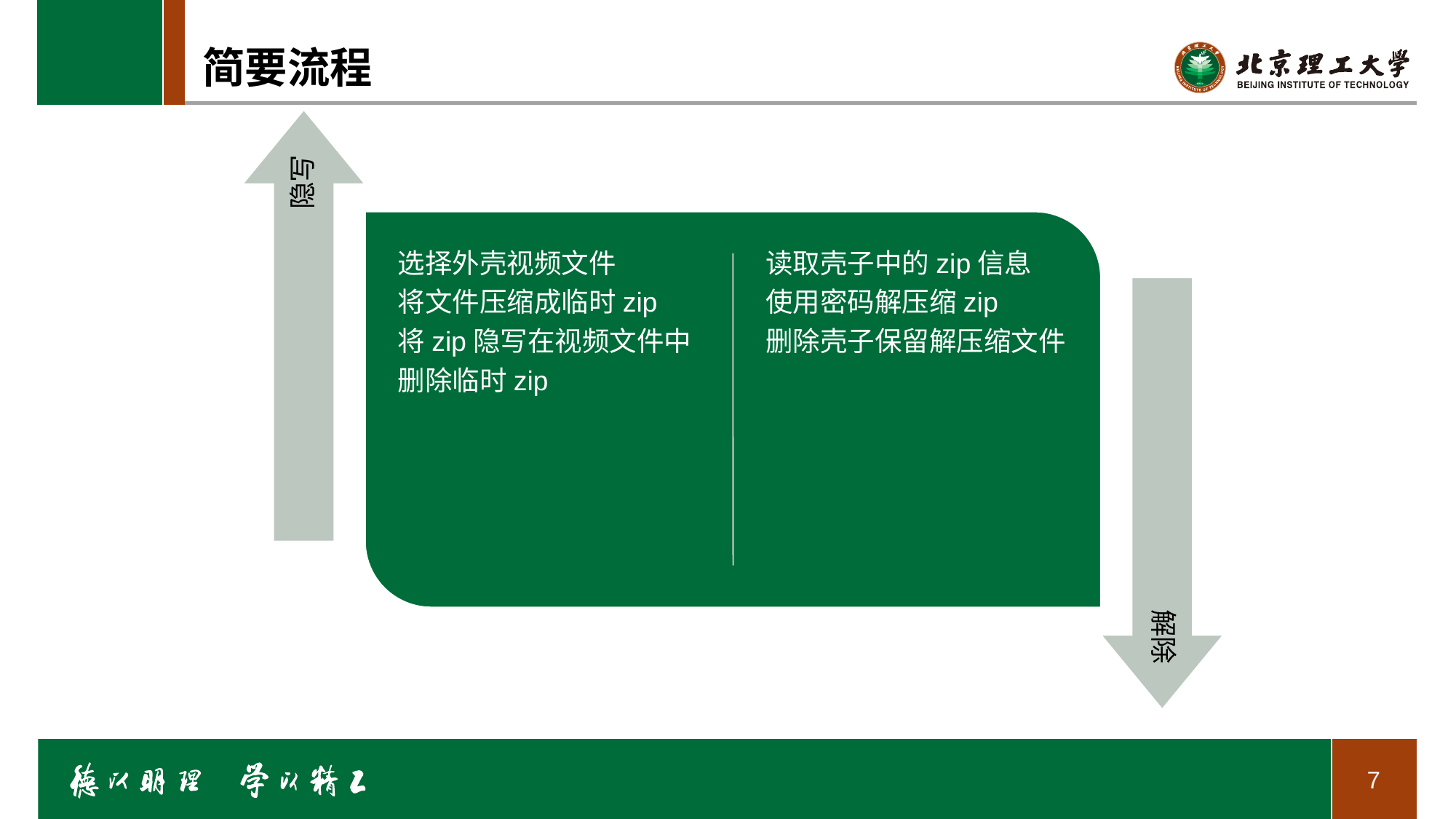

# 简要流程
选择外壳视频文件
将文件压缩成临时zip
将zip隐写在视频文件中
删除临时zip
读取壳子中的zip信息
使用密码解压缩zip
删除壳子保留解压缩文件
隐写
解除